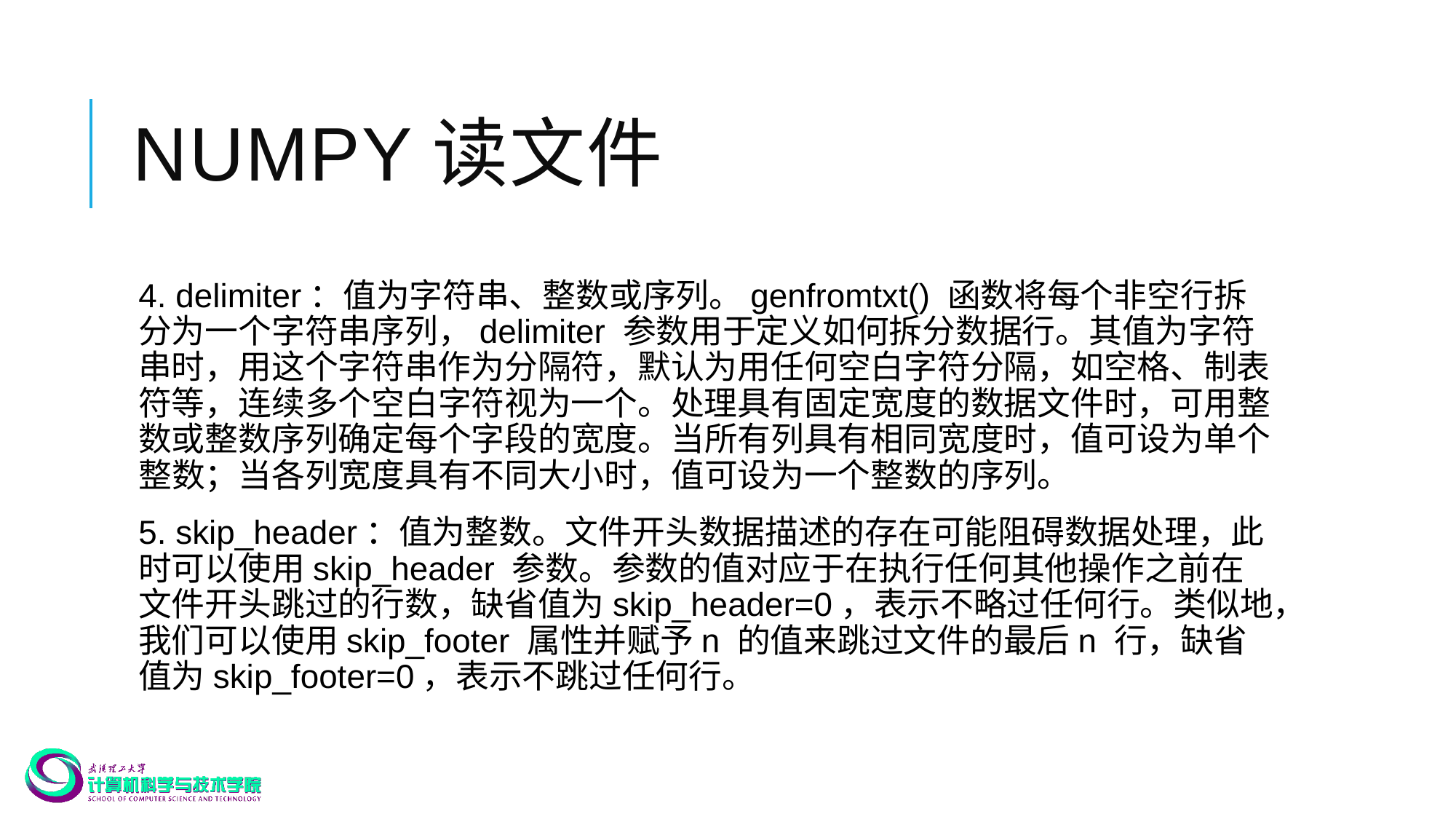

# NumPy读文件
4. delimiter：值为字符串、整数或序列。genfromtxt() 函数将每个非空行拆分为一个字符串序列，delimiter 参数用于定义如何拆分数据行。其值为字符串时，用这个字符串作为分隔符，默认为用任何空白字符分隔，如空格、制表符等，连续多个空白字符视为一个。处理具有固定宽度的数据文件时，可用整数或整数序列确定每个字段的宽度。当所有列具有相同宽度时，值可设为单个整数；当各列宽度具有不同大小时，值可设为一个整数的序列。
5. skip_header：值为整数。文件开头数据描述的存在可能阻碍数据处理，此时可以使用skip_header 参数。参数的值对应于在执行任何其他操作之前在文件开头跳过的行数，缺省值为skip_header=0，表示不略过任何行。类似地，我们可以使用skip_footer 属性并赋予n 的值来跳过文件的最后n 行，缺省值为skip_footer=0，表示不跳过任何行。